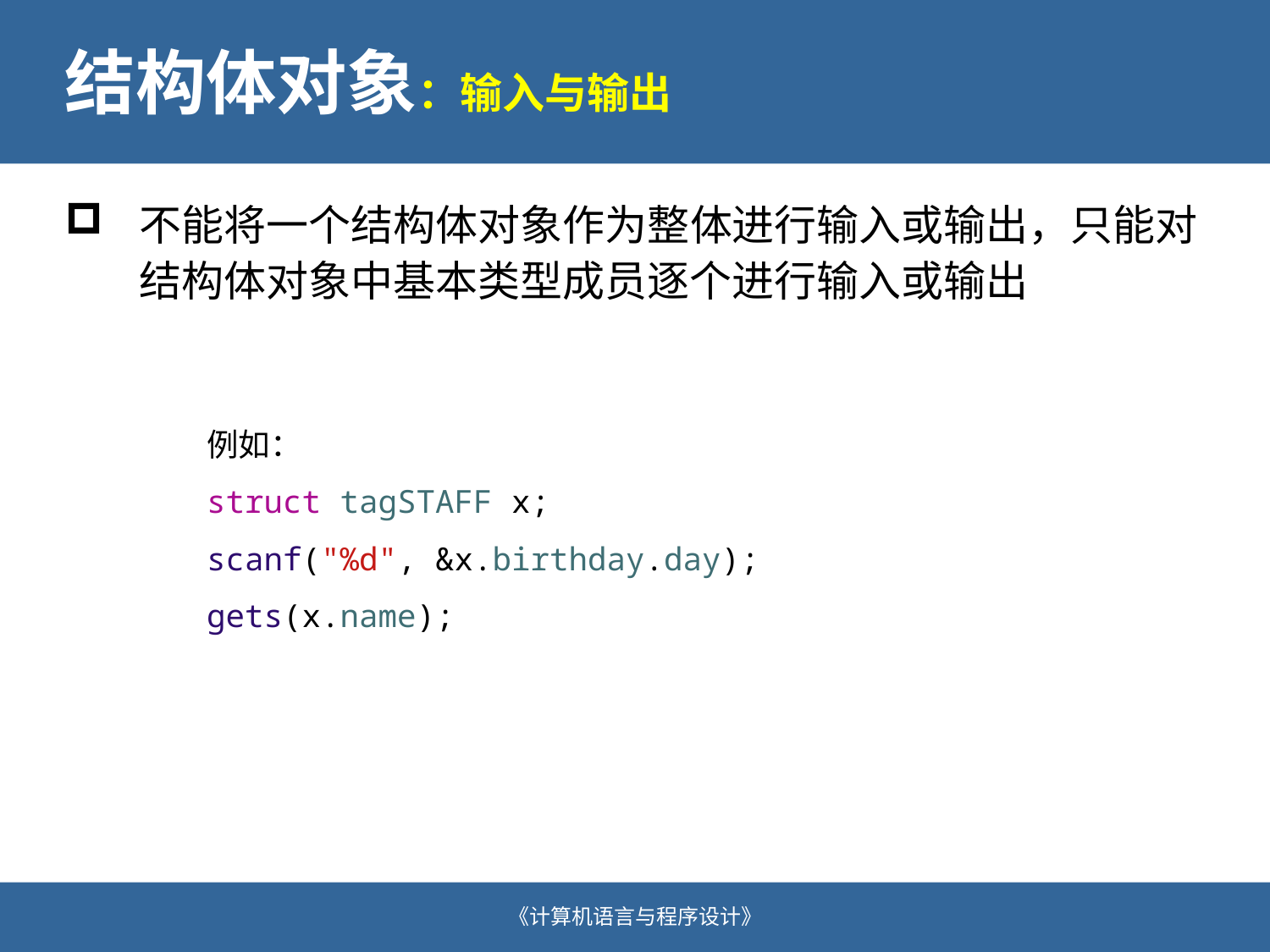

# 结构体对象：输入与输出
不能将一个结构体对象作为整体进行输入或输出，只能对结构体对象中基本类型成员逐个进行输入或输出
例如：
struct tagSTAFF x;
scanf("%d", &x.birthday.day);
gets(x.name);

《计算机语言与程序设计》
13